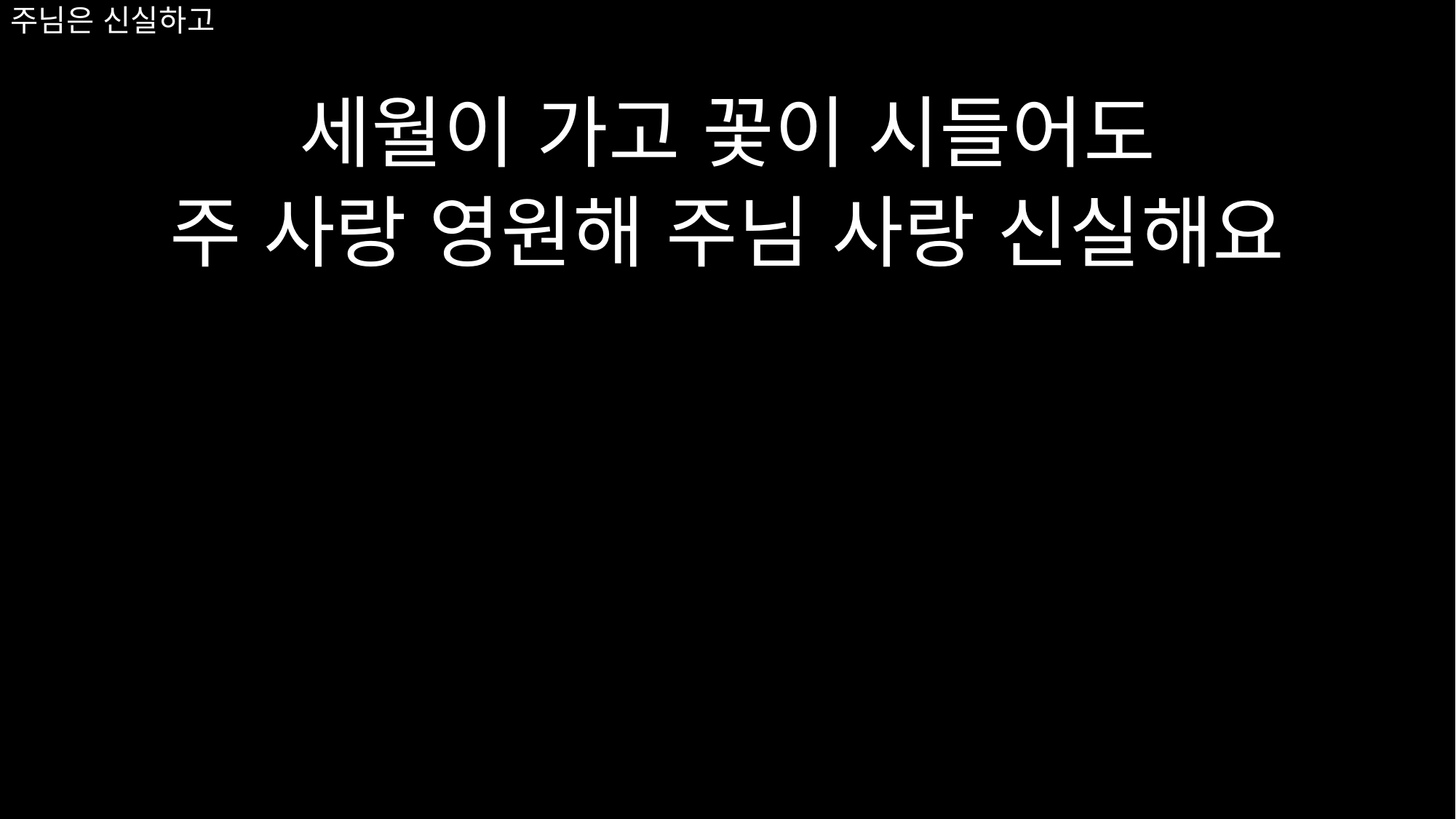

# 주님은 신실하고
세월이 가고 꽃이 시들어도
주 사랑 영원해 주님 사랑 신실해요